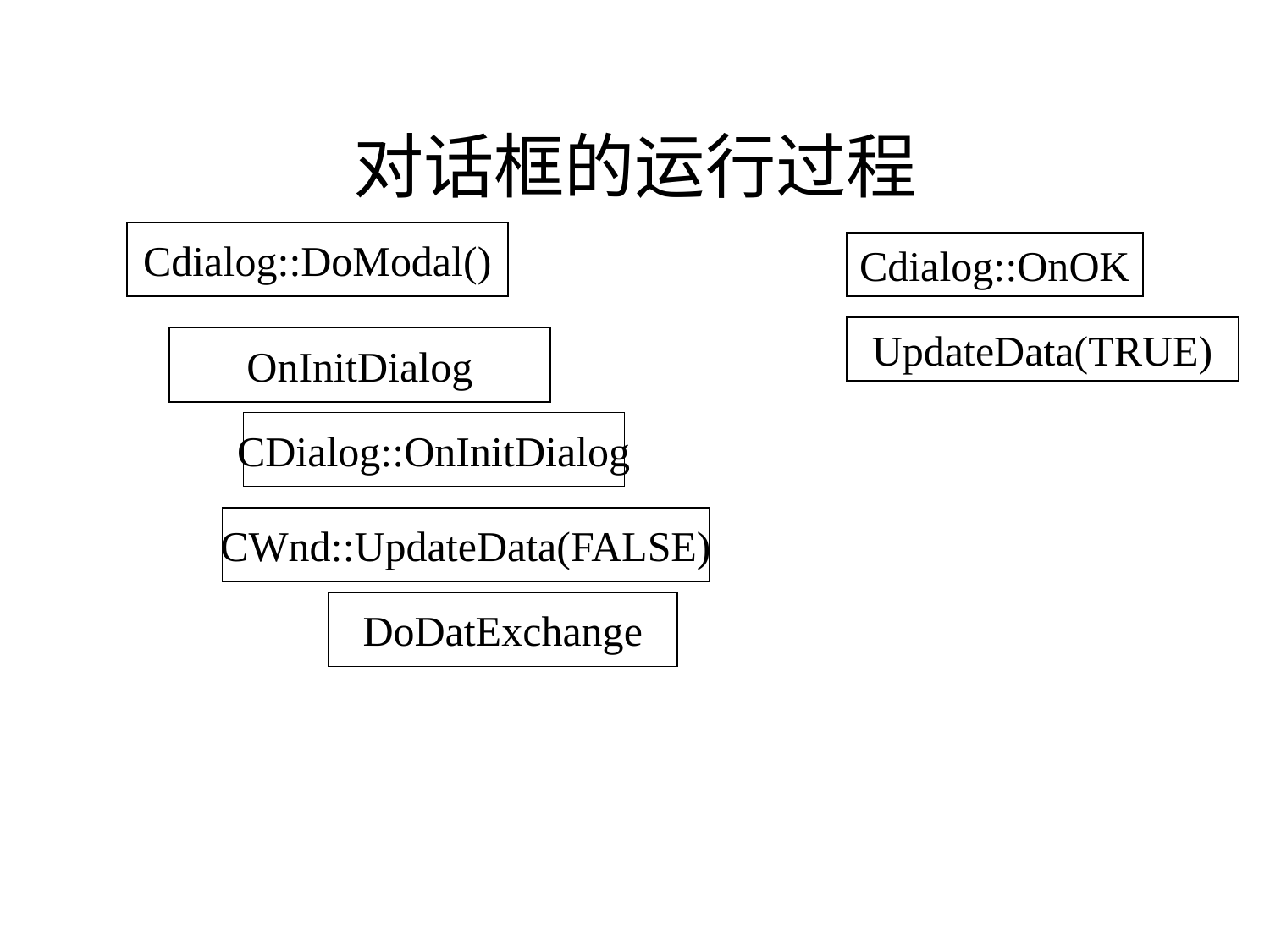

# 对话框的运行过程
Cdialog::DoModal()
Cdialog::OnOK
UpdateData(TRUE)
OnInitDialog
CDialog::OnInitDialog
CWnd::UpdateData(FALSE)
DoDatExchange
58